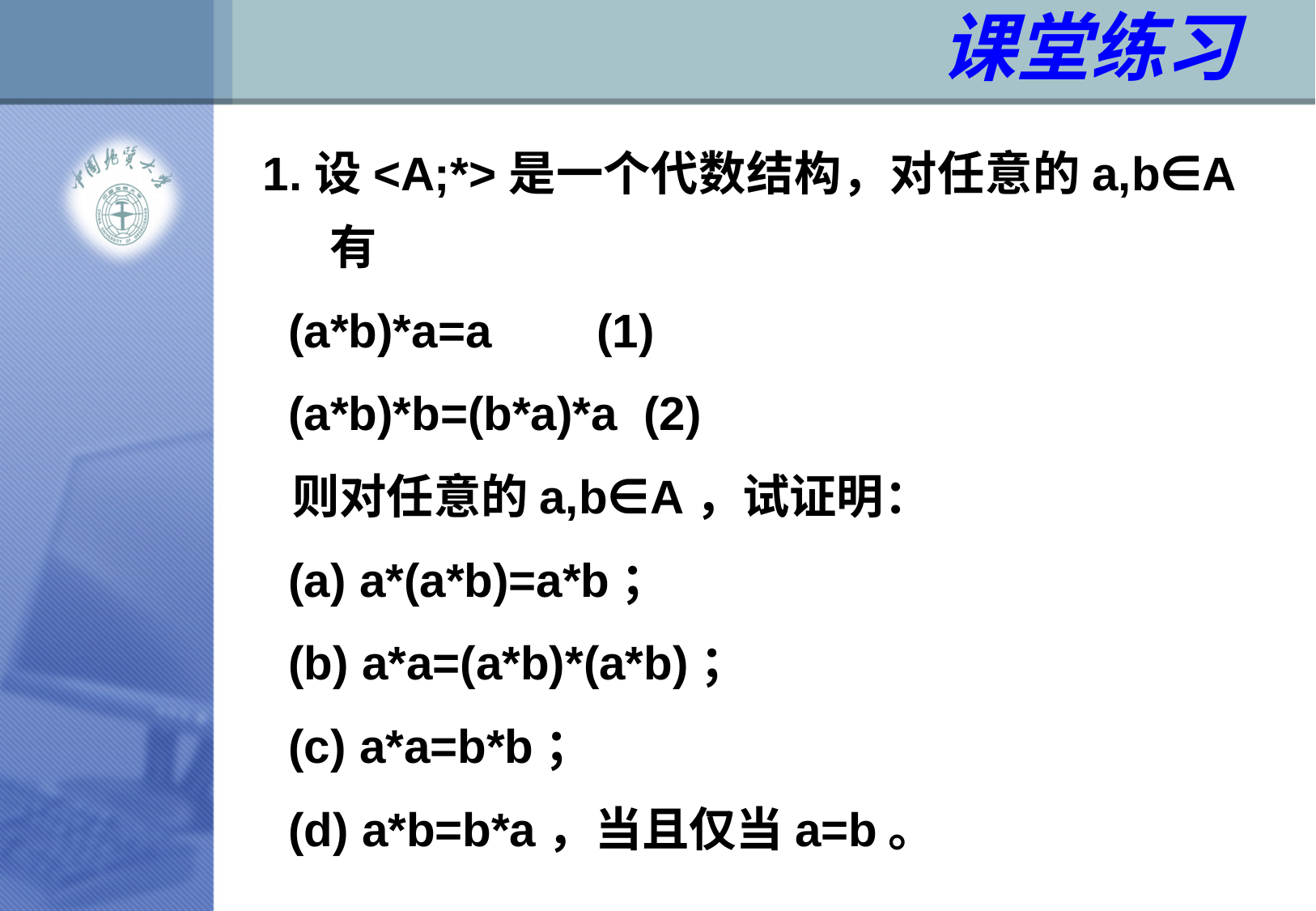

# 课堂练习
 1.设<A;*>是一个代数结构，对任意的a,b∈A有
   (a*b)*a=a        (1)
   (a*b)*b=(b*a)*a  (2)
   则对任意的a,b∈A，试证明：
   (a) a*(a*b)=a*b；
   (b) a*a=(a*b)*(a*b)；
   (c) a*a=b*b；
   (d) a*b=b*a，当且仅当a=b。